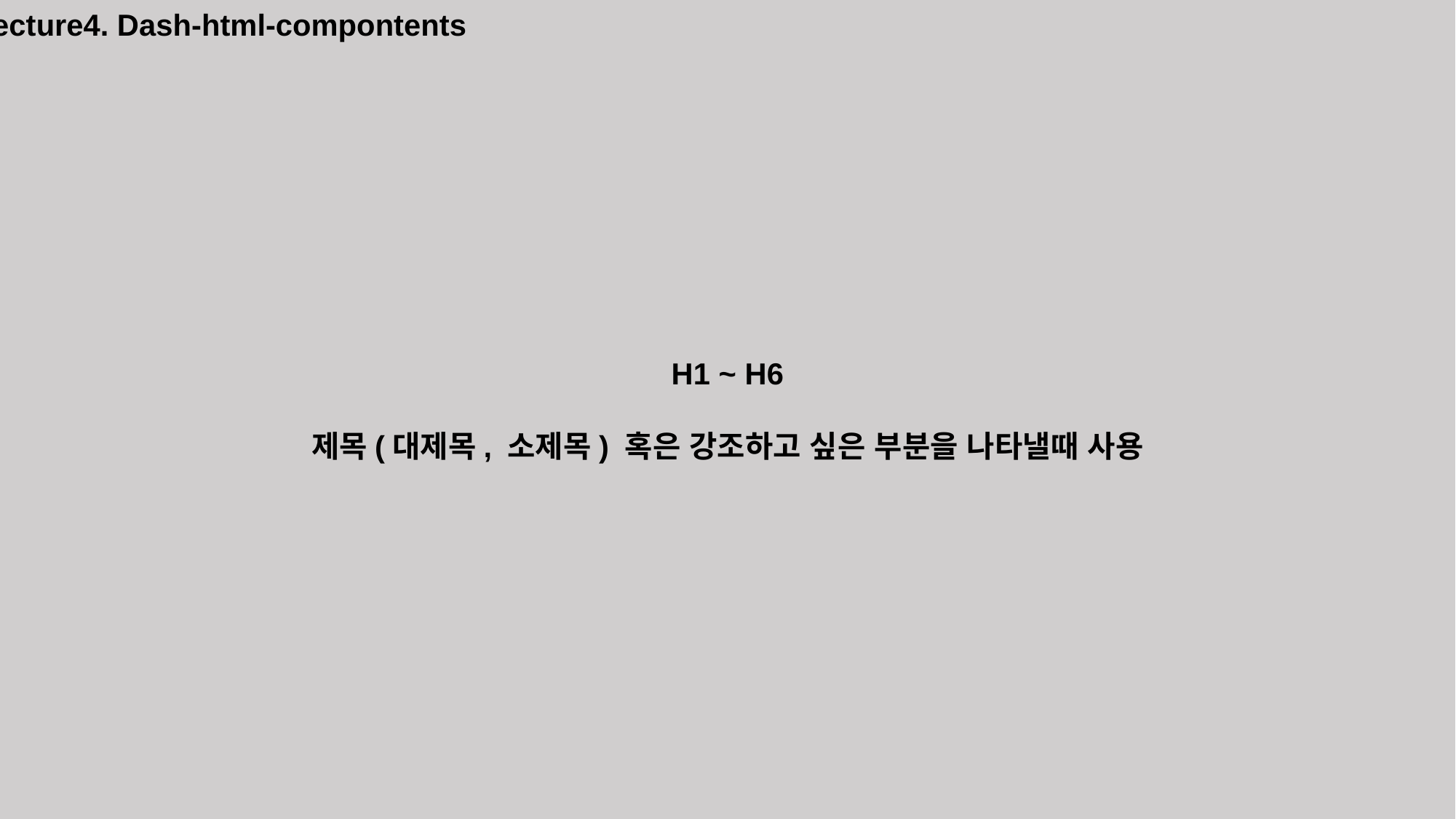

Lecture4. Dash-html-compontents
H1 ~ H6

제목(대제목, 소제목) 혹은 강조하고 싶은 부분을 나타낼때 사용